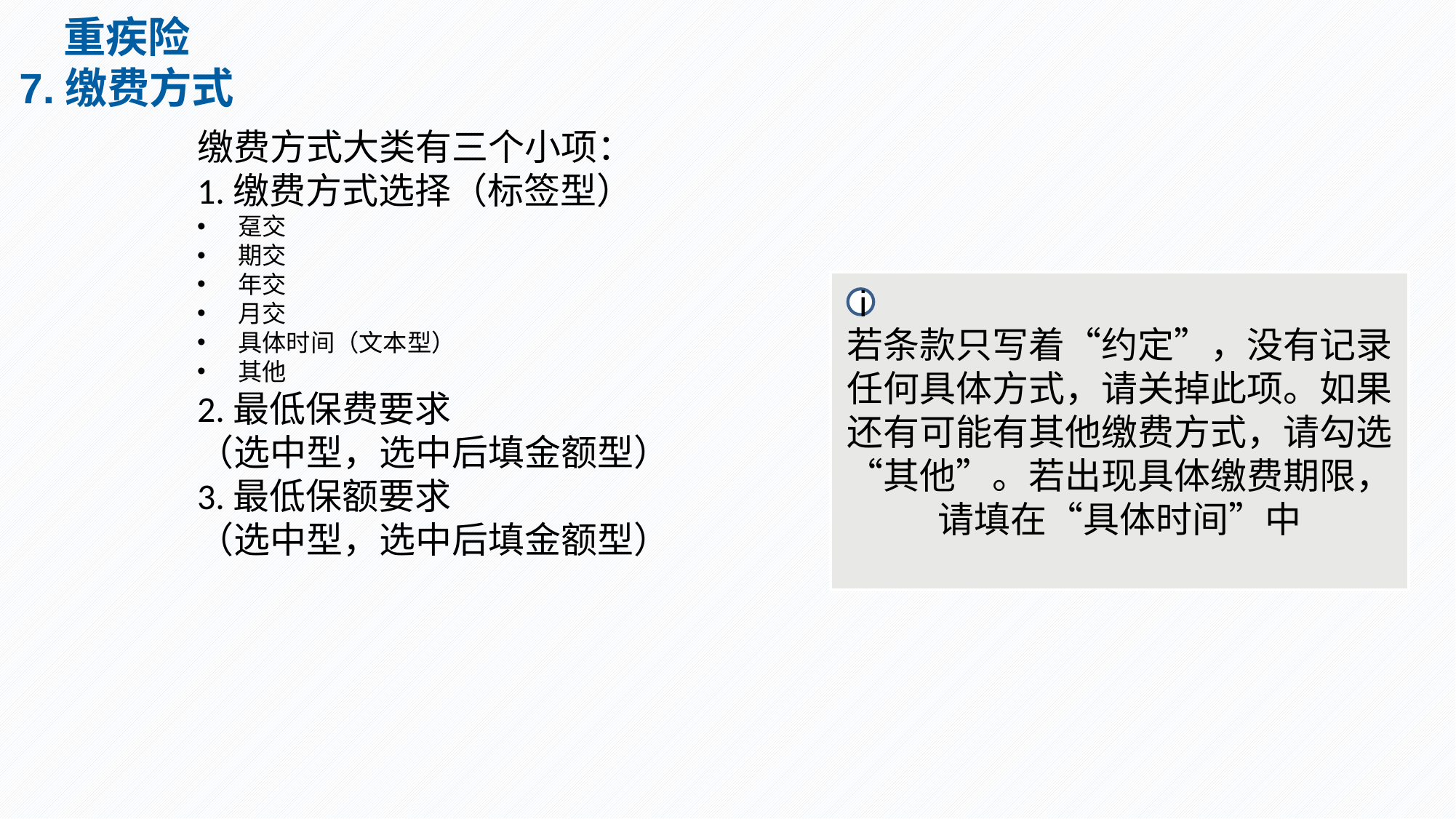

重疾险
7.缴费方式
缴费方式大类有三个小项：
1.缴费方式选择（标签型）
趸交
期交
年交
月交
具体时间（文本型）
其他
2.最低保费要求
（选中型，选中后填金额型）
3.最低保额要求
（选中型，选中后填金额型）
若条款只写着“约定”，没有记录任何具体方式，请关掉此项。如果还有可能有其他缴费方式，请勾选“其他”。若出现具体缴费期限，请填在“具体时间”中
i